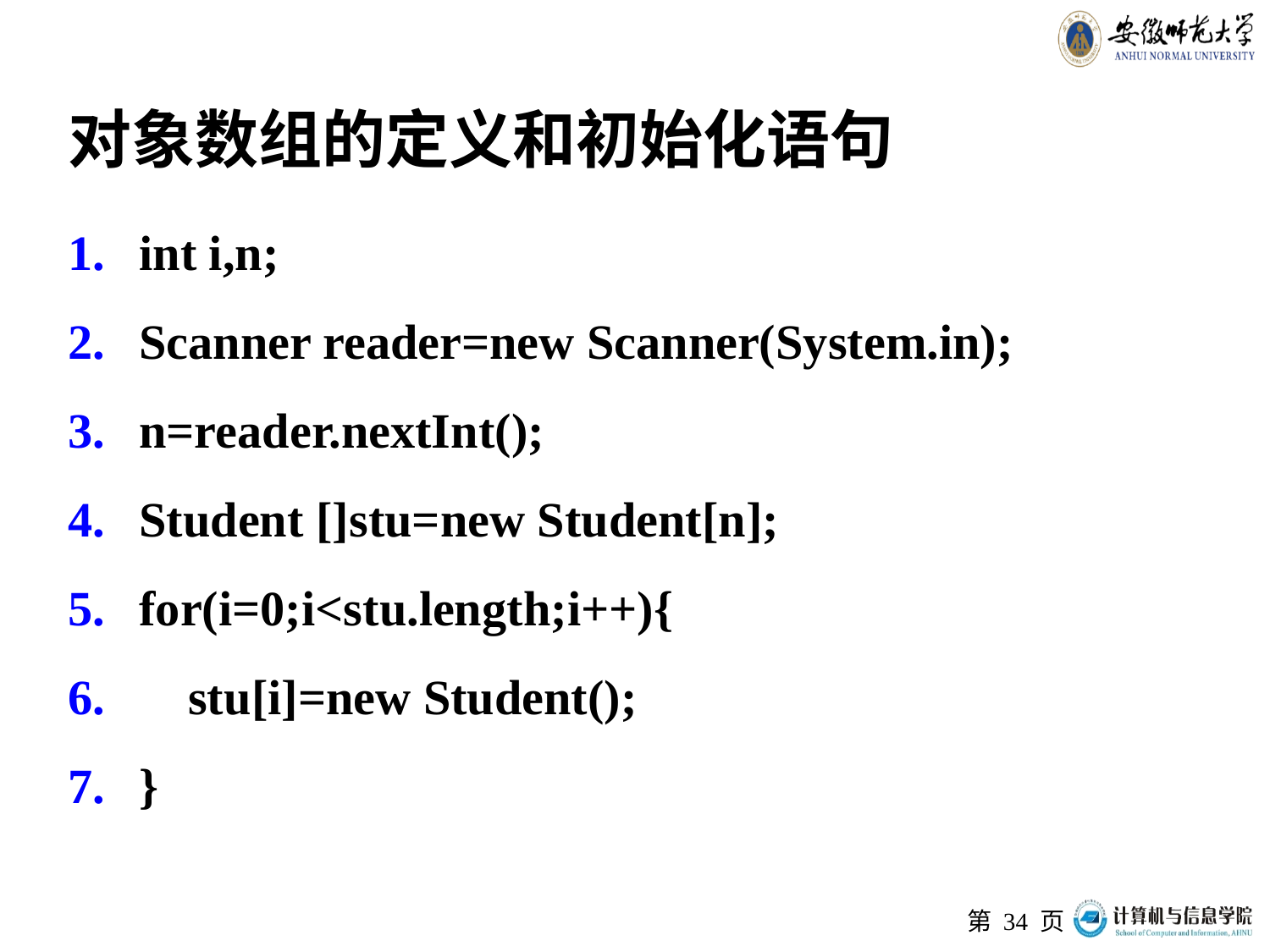

# 对象数组的定义和初始化语句
int i,n;
Scanner reader=new Scanner(System.in);
n=reader.nextInt();
Student []stu=new Student[n];
for(i=0;i<stu.length;i++){
    stu[i]=new Student();
}

第 34 页